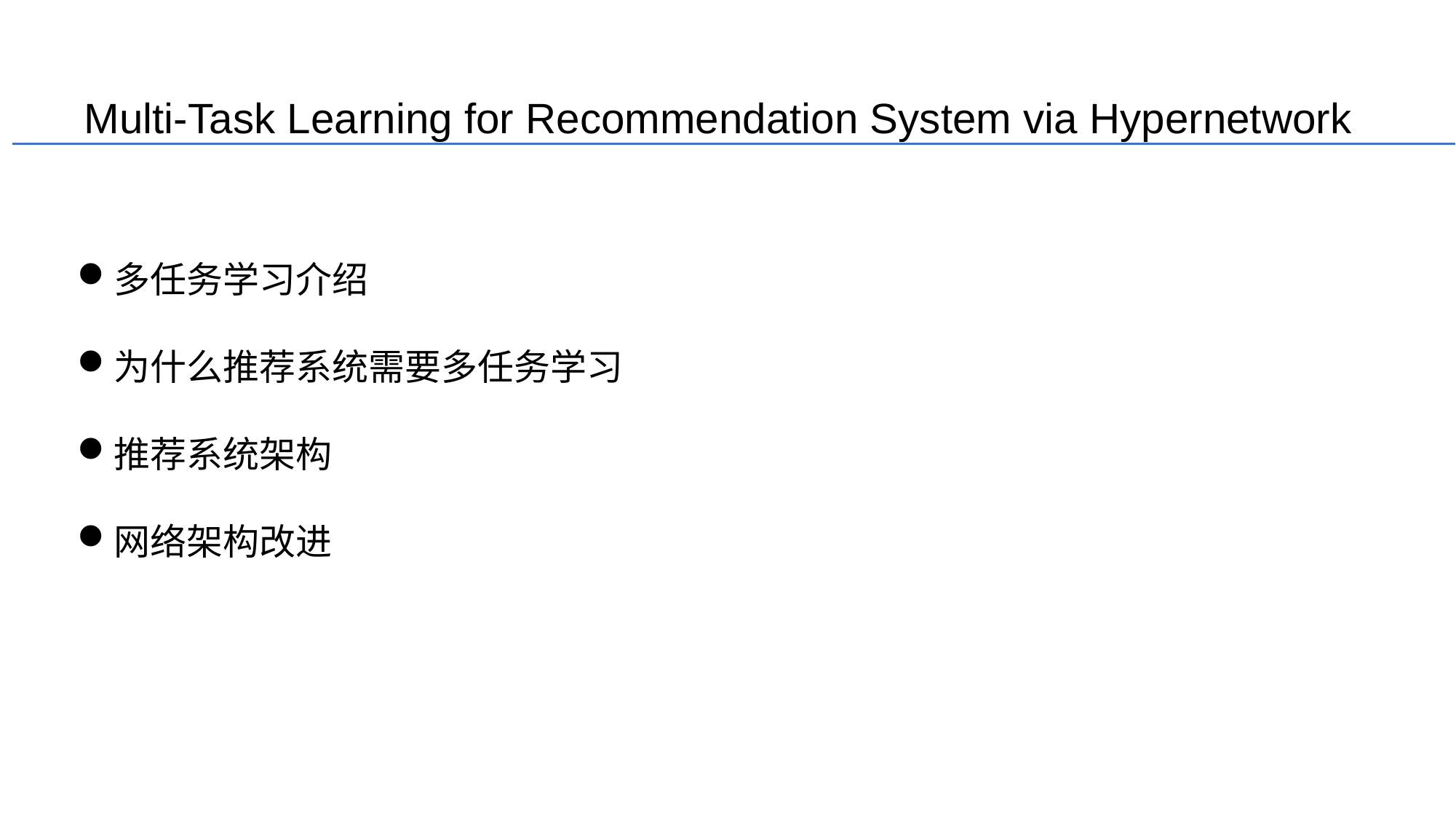

Multi-Task Learning for Recommendation System via Hypernetwork

多任务学习介绍

为什么推荐系统需要多任务学习

推荐系统架构

网络架构改进